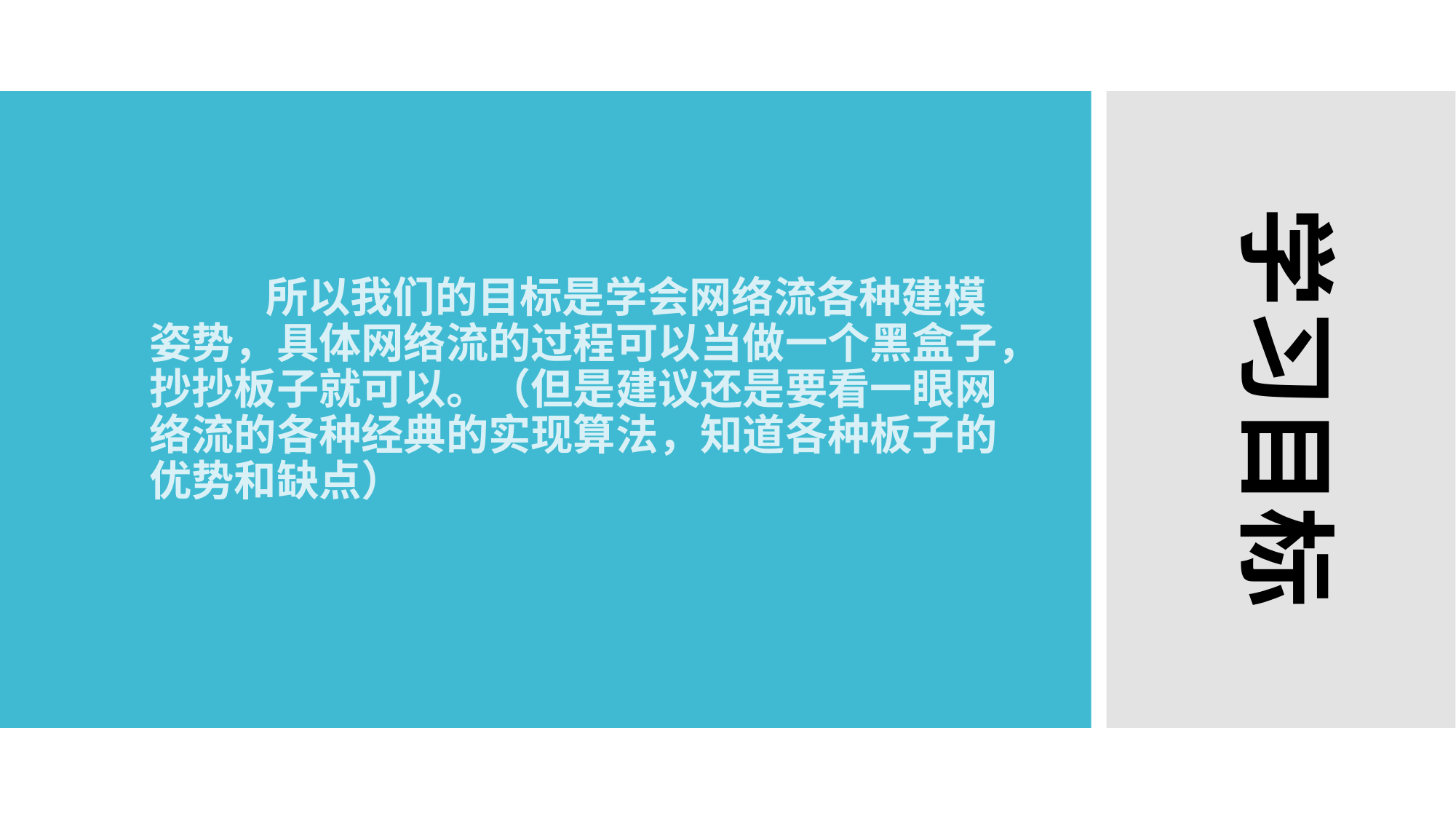

学习目标
           所以我们的目标是学会网络流各种建模姿势，具体网络流的过程可以当做一个黑盒子，抄抄板子就可以。（但是建议还是要看一眼网络流的各种经典的实现算法，知道各种板子的优势和缺点）